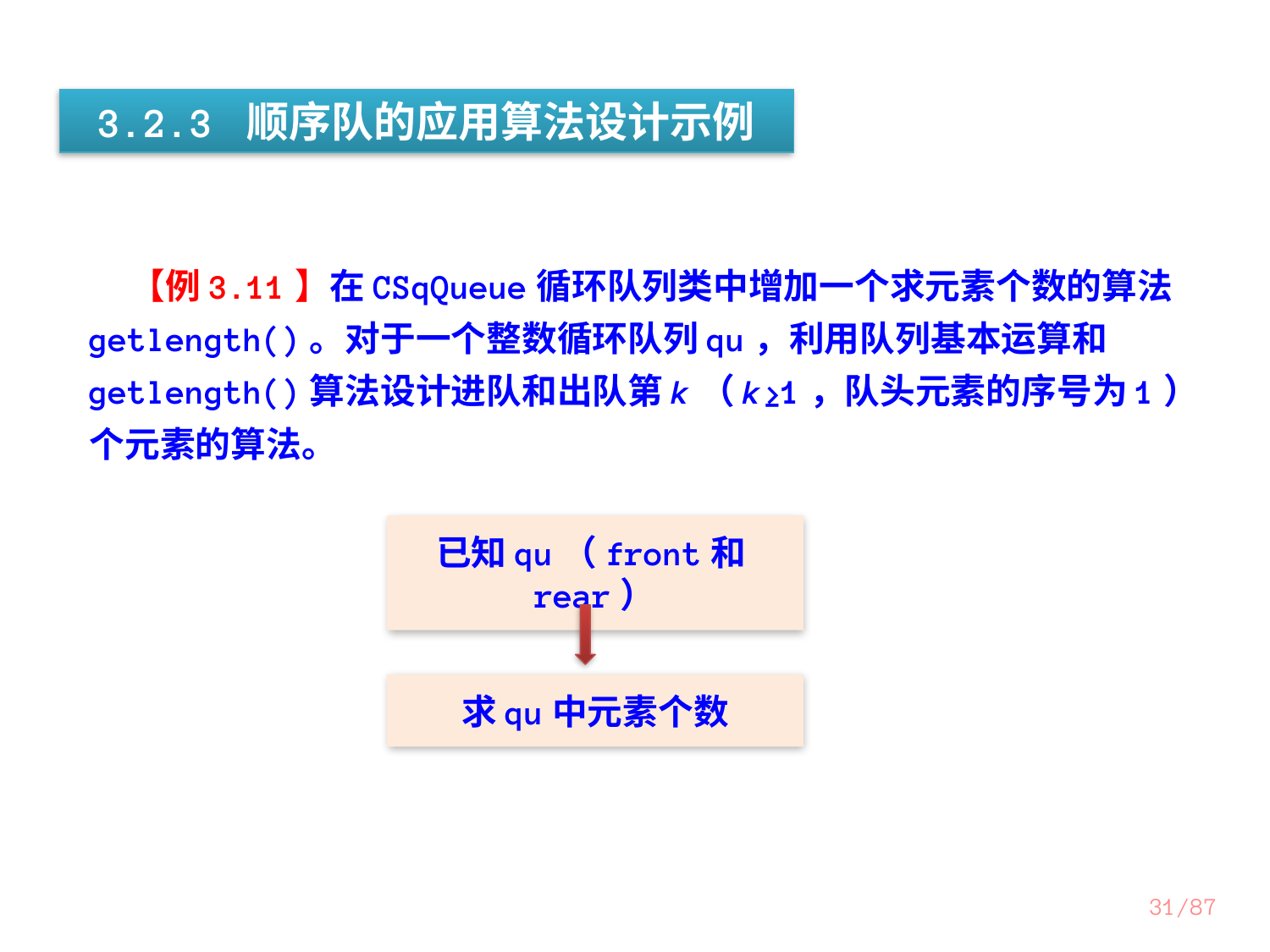

3.2.3 顺序队的应用算法设计示例
    【例3.11】在CSqQueue循环队列类中增加一个求元素个数的算法getlength()。对于一个整数循环队列qu，利用队列基本运算和getlength()算法设计进队和出队第k（k≥1，队头元素的序号为1）个元素的算法。
已知qu（front和rear）

求qu中元素个数
31/87